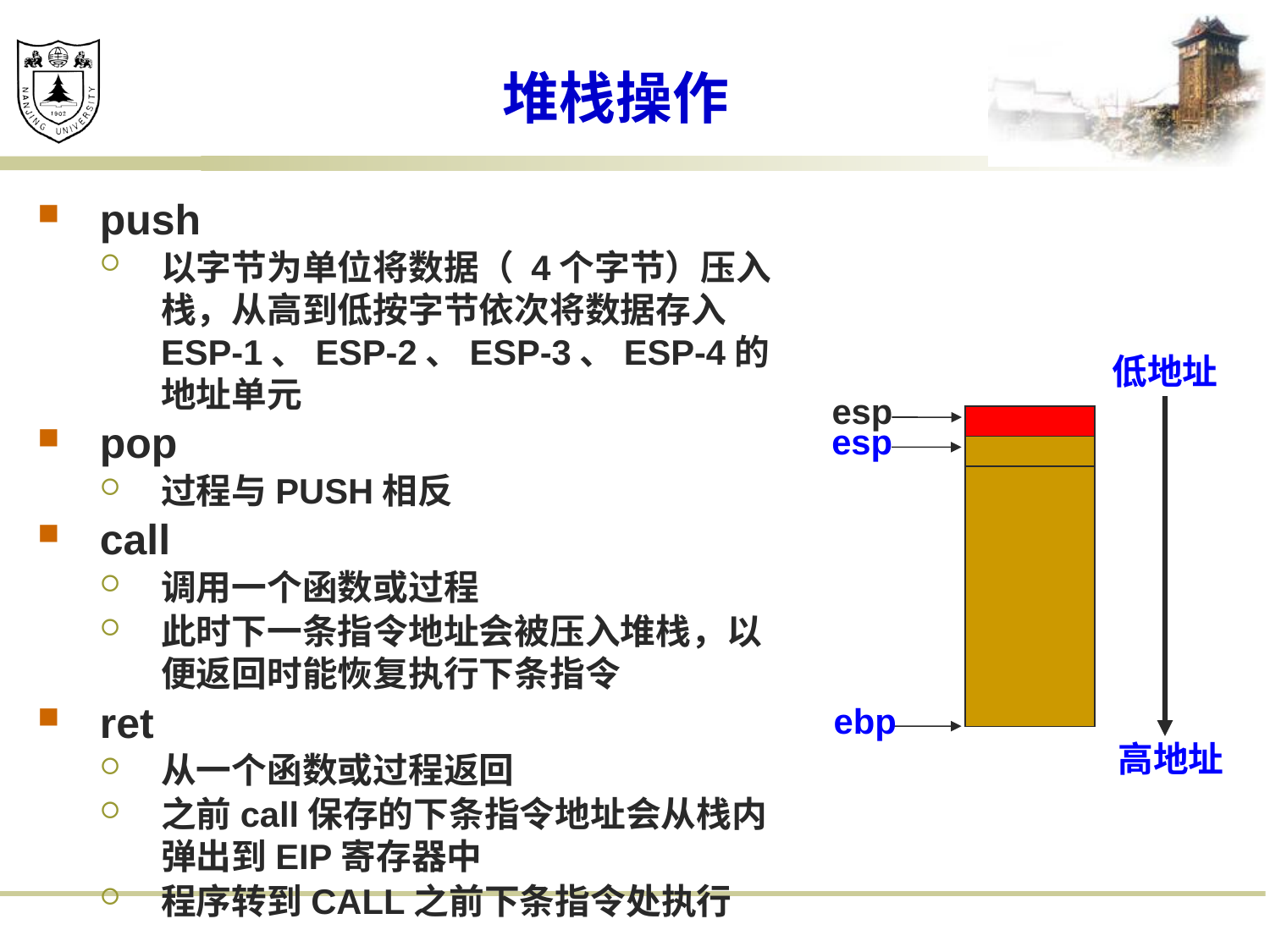

# 堆栈操作
push
以字节为单位将数据（ 4个字节）压入栈，从高到低按字节依次将数据存入ESP-1、ESP-2、ESP-3、ESP-4的地址单元
pop
过程与PUSH相反
call
调用一个函数或过程
此时下一条指令地址会被压入堆栈，以便返回时能恢复执行下条指令
ret
从一个函数或过程返回
之前call保存的下条指令地址会从栈内弹出到EIP寄存器中
程序转到CALL之前下条指令处执行
低地址
esp

esp

ebp

高地址
163